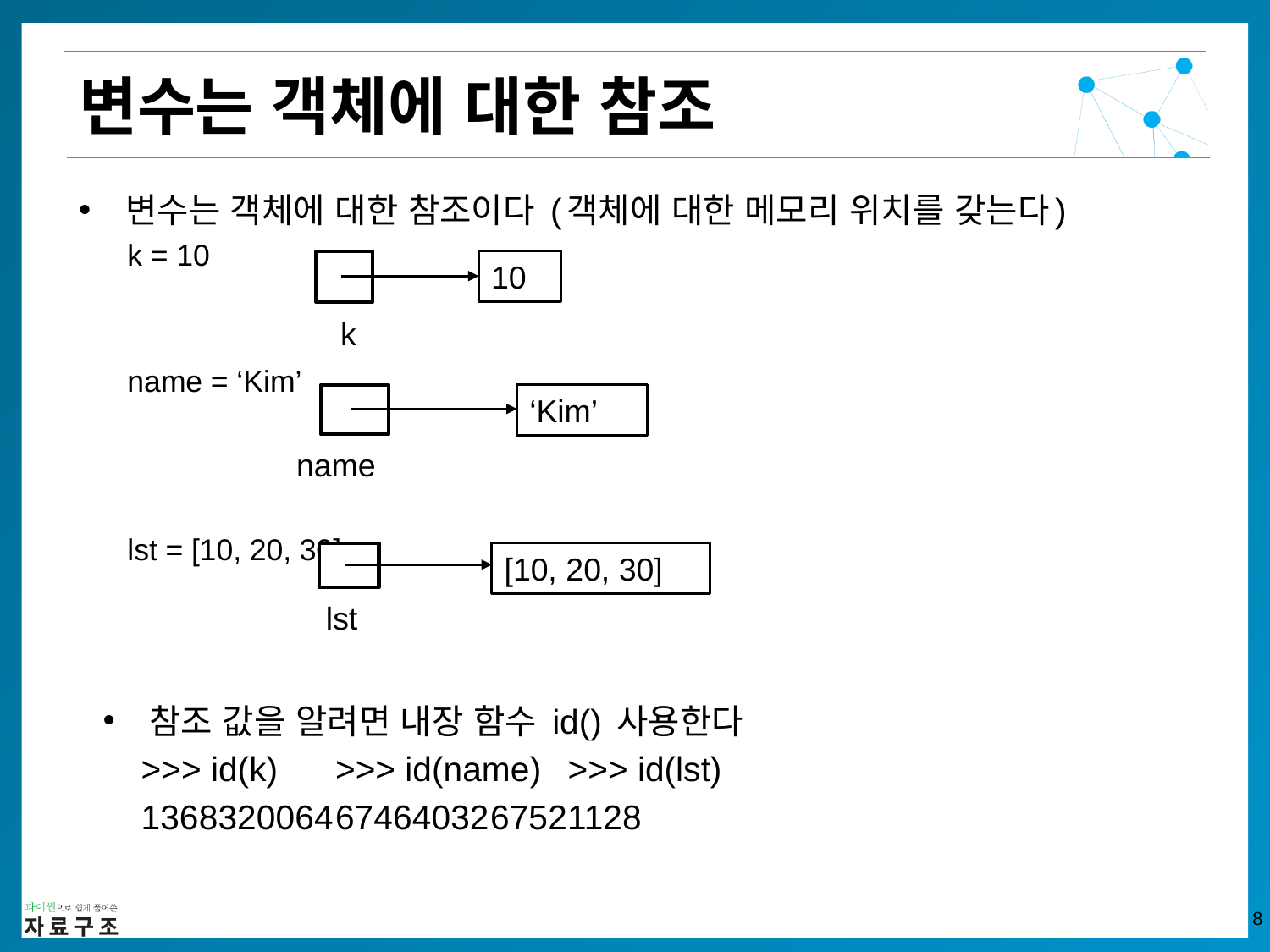

변수는 객체에 대한 참조
변수는 객체에 대한 참조이다 (객체에 대한 메모리 위치를 갖는다)
k = 10

name = ‘Kim’

lst = [10, 20, 30]

참조 값을 알려면 내장 함수 id() 사용한다
    >>> id(k)		>>> id(name)		>>> id(lst)
    1368320064	67464032		67521128

10
k

‘Kim’
name

[10, 20, 30]
   lst